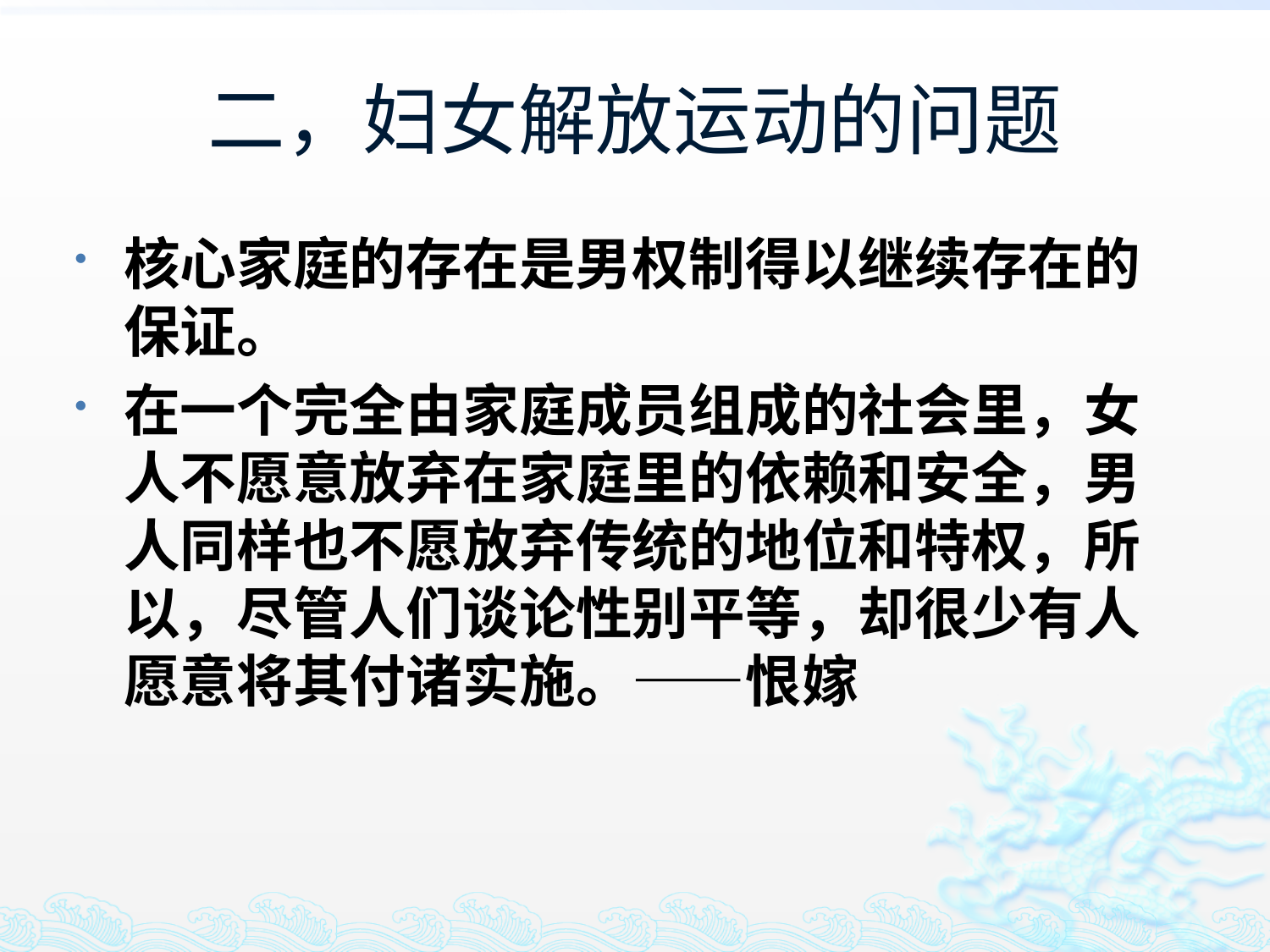

# 二，妇女解放运动的问题
核心家庭的存在是男权制得以继续存在的保证。
在一个完全由家庭成员组成的社会里，女人不愿意放弃在家庭里的依赖和安全，男人同样也不愿放弃传统的地位和特权，所以，尽管人们谈论性别平等，却很少有人愿意将其付诸实施。——恨嫁